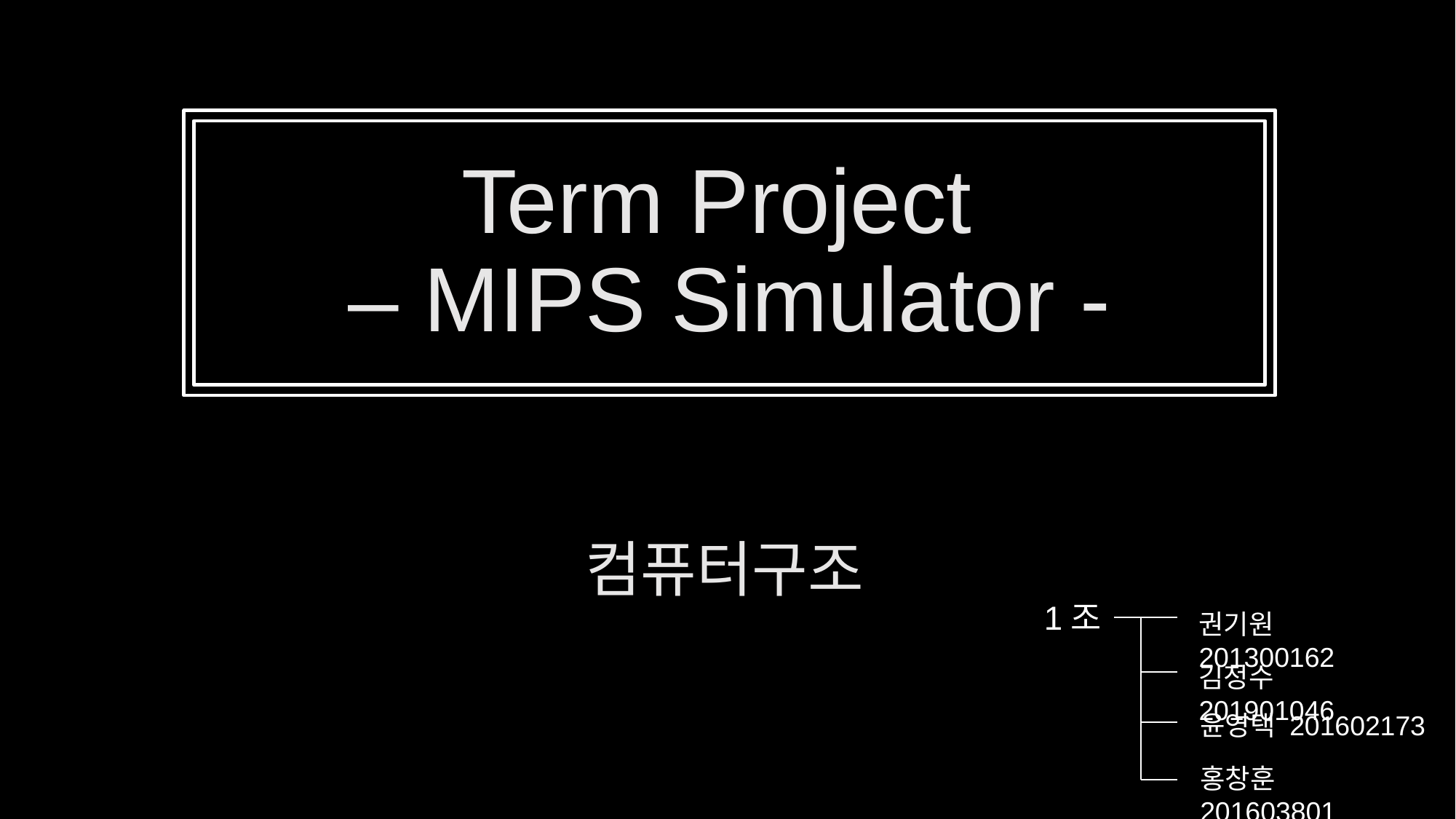

# Term Project – MIPS Simulator -
컴퓨터구조
 1조
권기원 201300162
김정수 201901046
윤영택 201602173
홍창훈 201603801